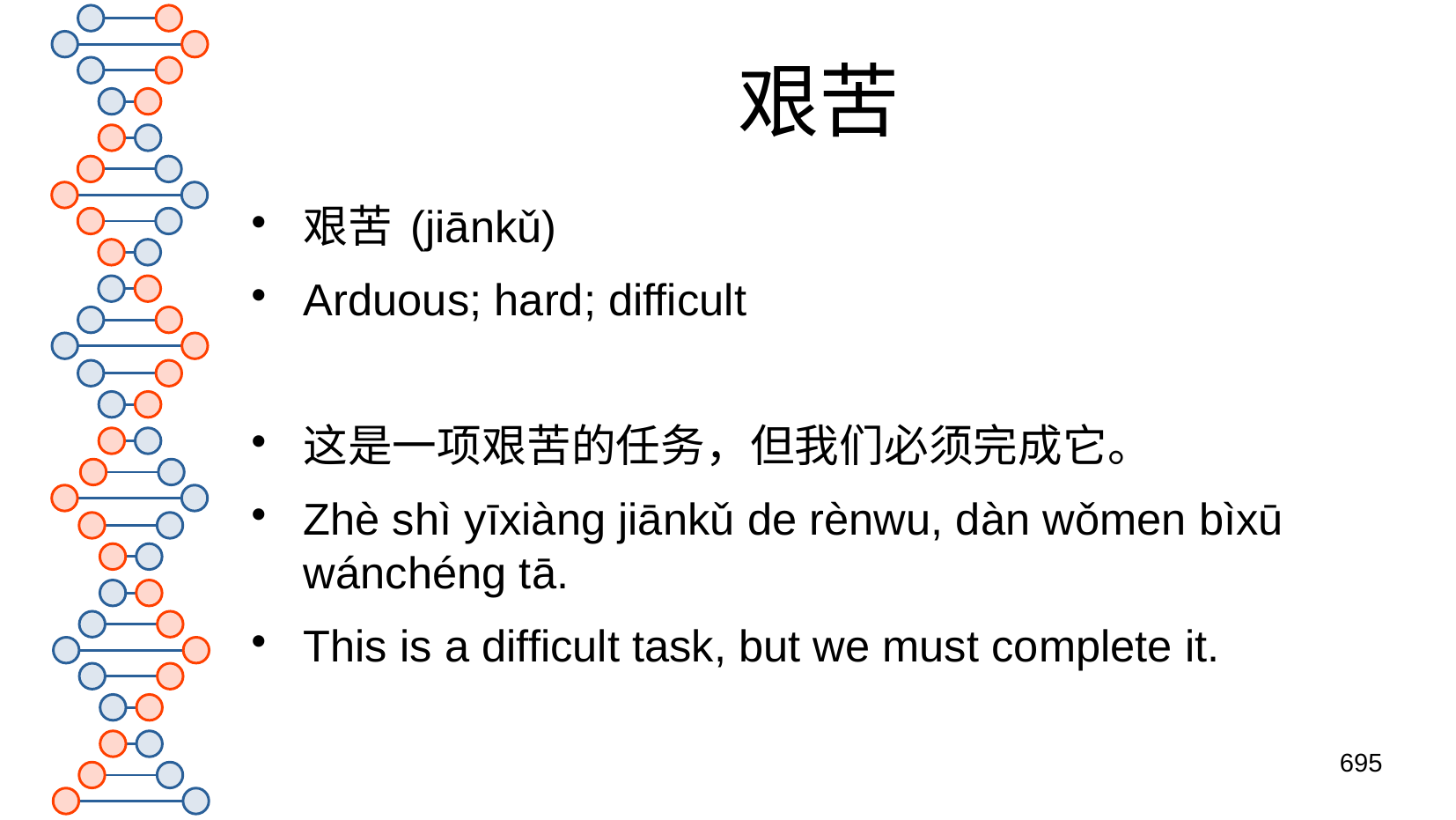

# 艰苦
艰苦 (jiānkǔ)
Arduous; hard; difficult

这是一项艰苦的任务，但我们必须完成它。
Zhè shì yīxiàng jiānkǔ de rènwu, dàn wǒmen bìxū wánchéng tā.
This is a difficult task, but we must complete it.

695